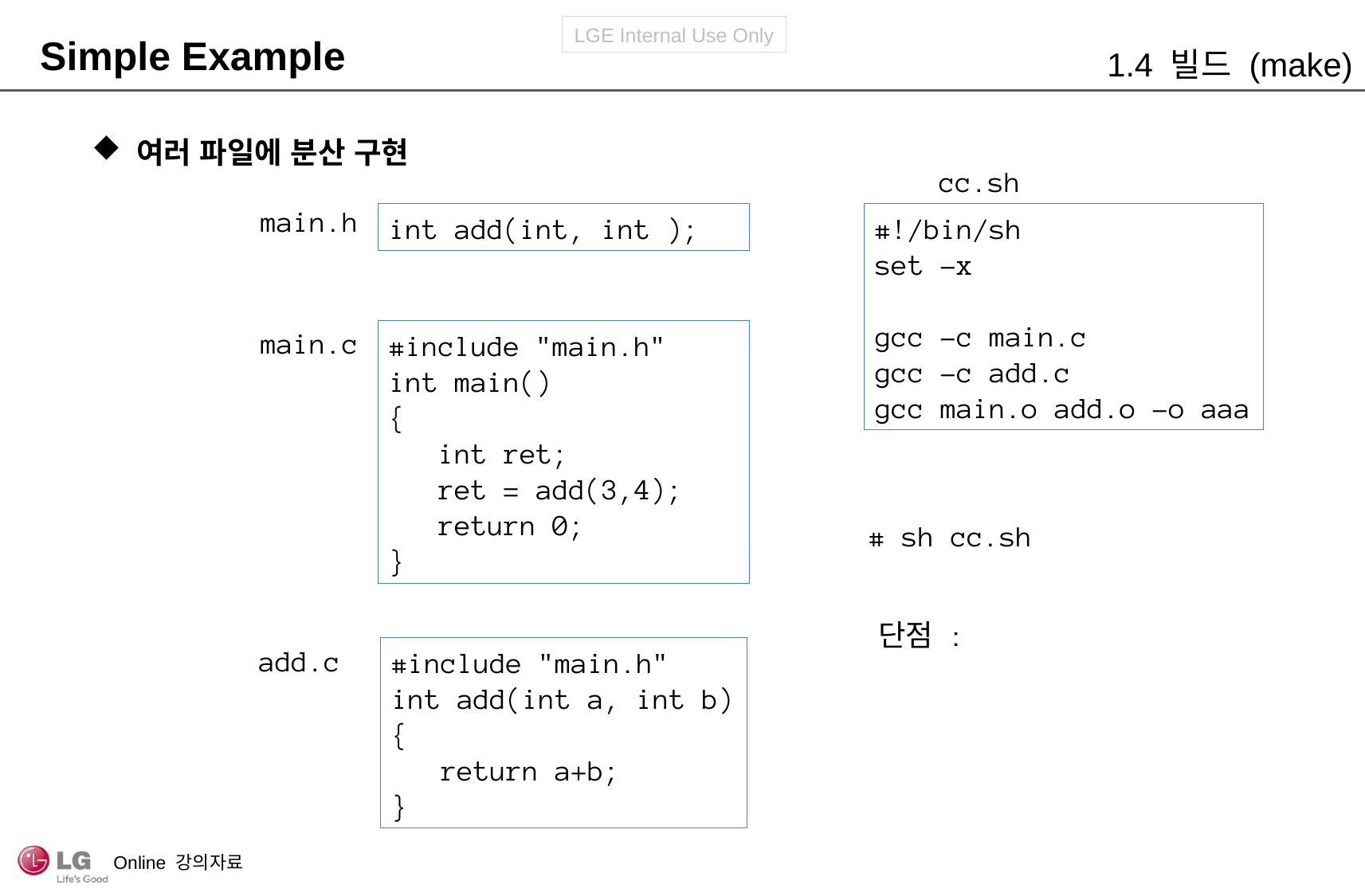

Simple Example
1.4 빌드 (make)
여러 파일에 분산 구현

cc.sh
main.h
int add(int, int );
#!/bin/sh
set -x

gcc -c main.c
gcc -c add.c
gcc main.o add.o -o aaa
main.c
#include "main.h"
int main()
{
   int ret;
   ret = add(3,4);
   return 0;
}
# sh cc.sh
단점 :
add.c
#include "main.h"
int add(int a, int b)
{
   return a+b;
}